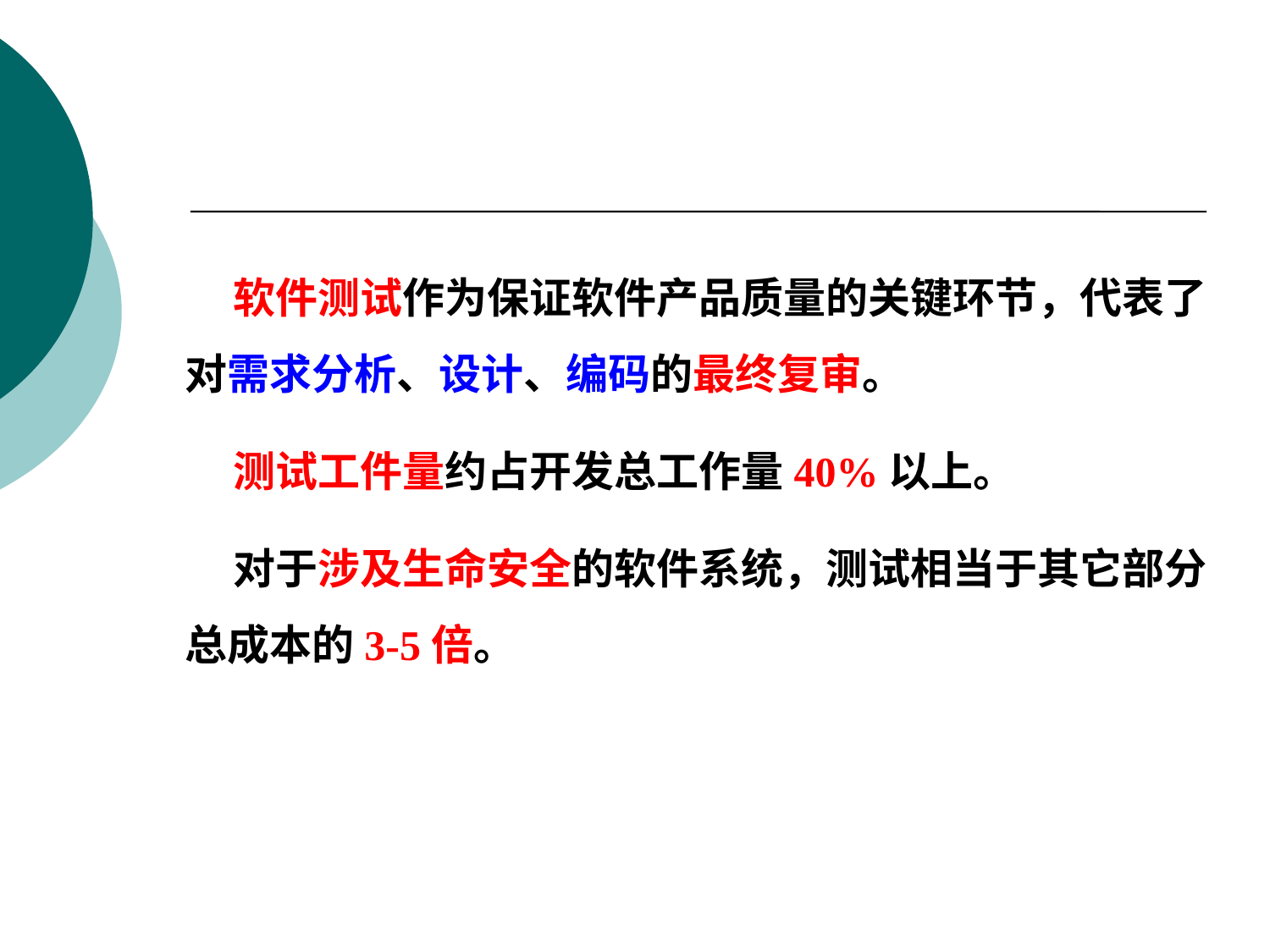

软件测试作为保证软件产品质量的关键环节，代表了对需求分析、设计、编码的最终复审。
    测试工件量约占开发总工作量40%以上。
    对于涉及生命安全的软件系统，测试相当于其它部分总成本的3-5倍。